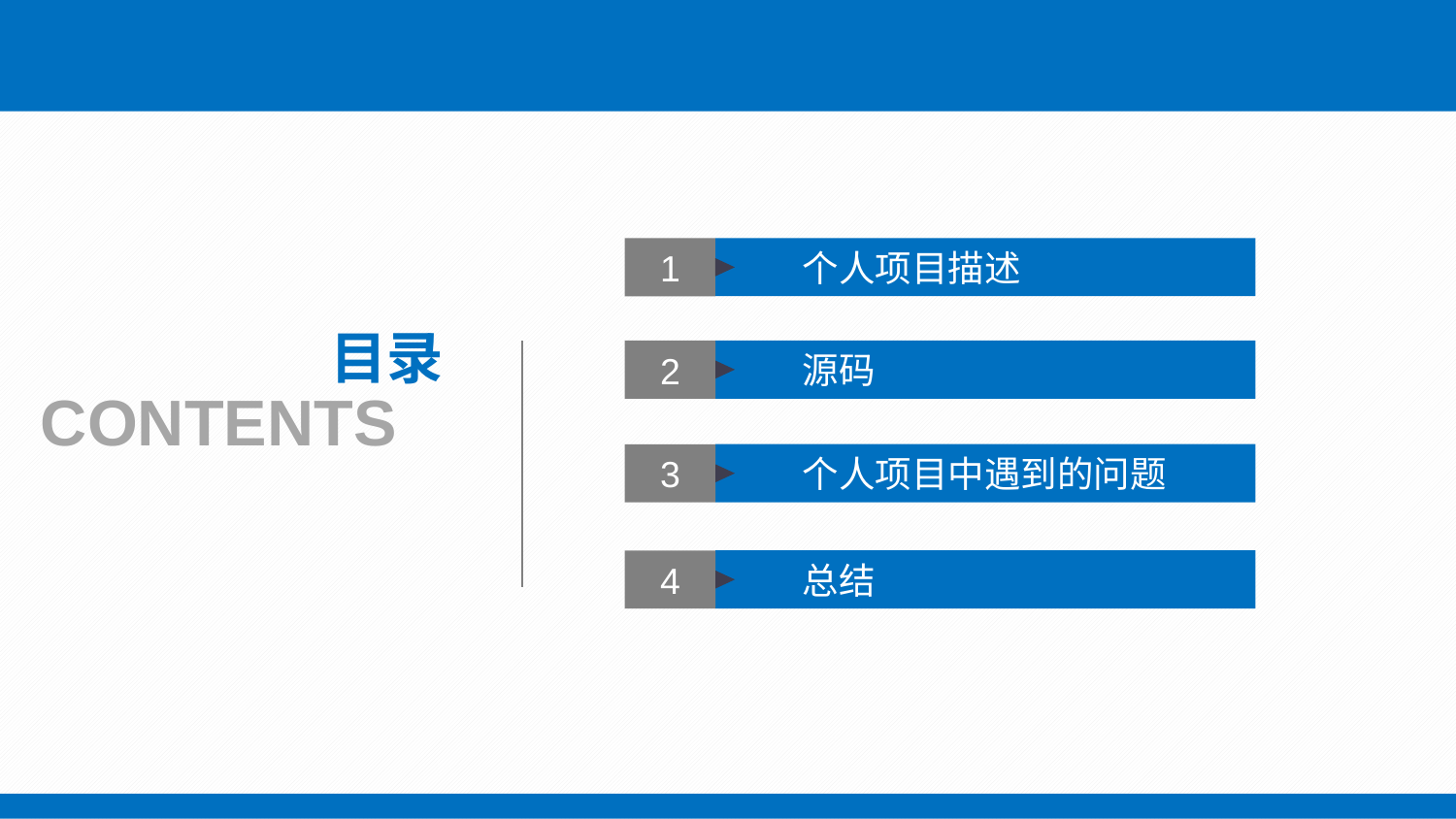

1
个人项目描述

目录
2
源码

CONTENTS
3
个人项目中遇到的问题

4
总结